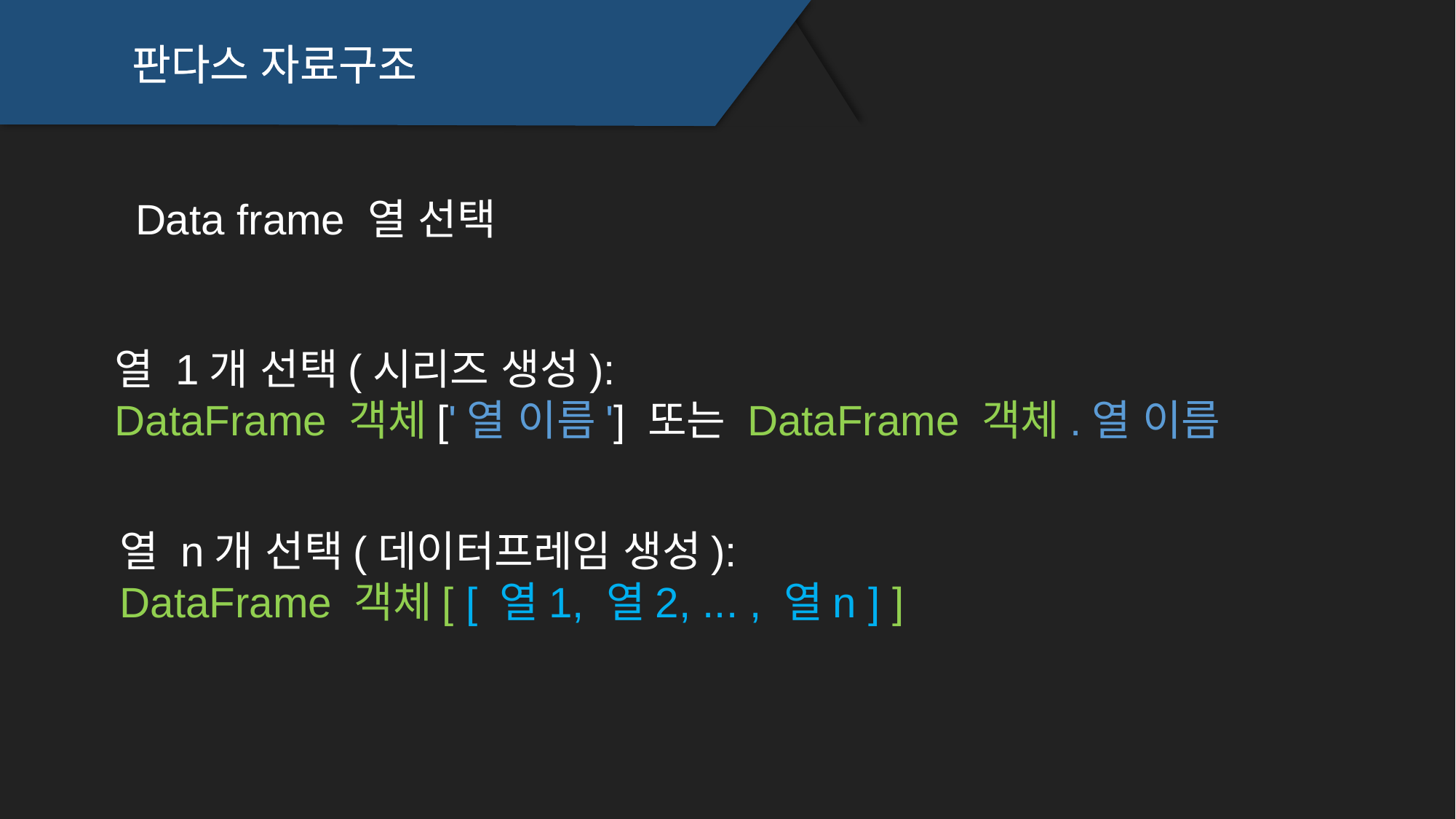

판다스 자료구조
판다스 자료구조
Data frame 열 선택
열 1개 선택(시리즈 생성):
DataFrame 객체['열 이름'] 또는 DataFrame 객체.열 이름
열 n개 선택(데이터프레임 생성):
DataFrame 객체[ [ 열1, 열2, ... , 열n ] ]